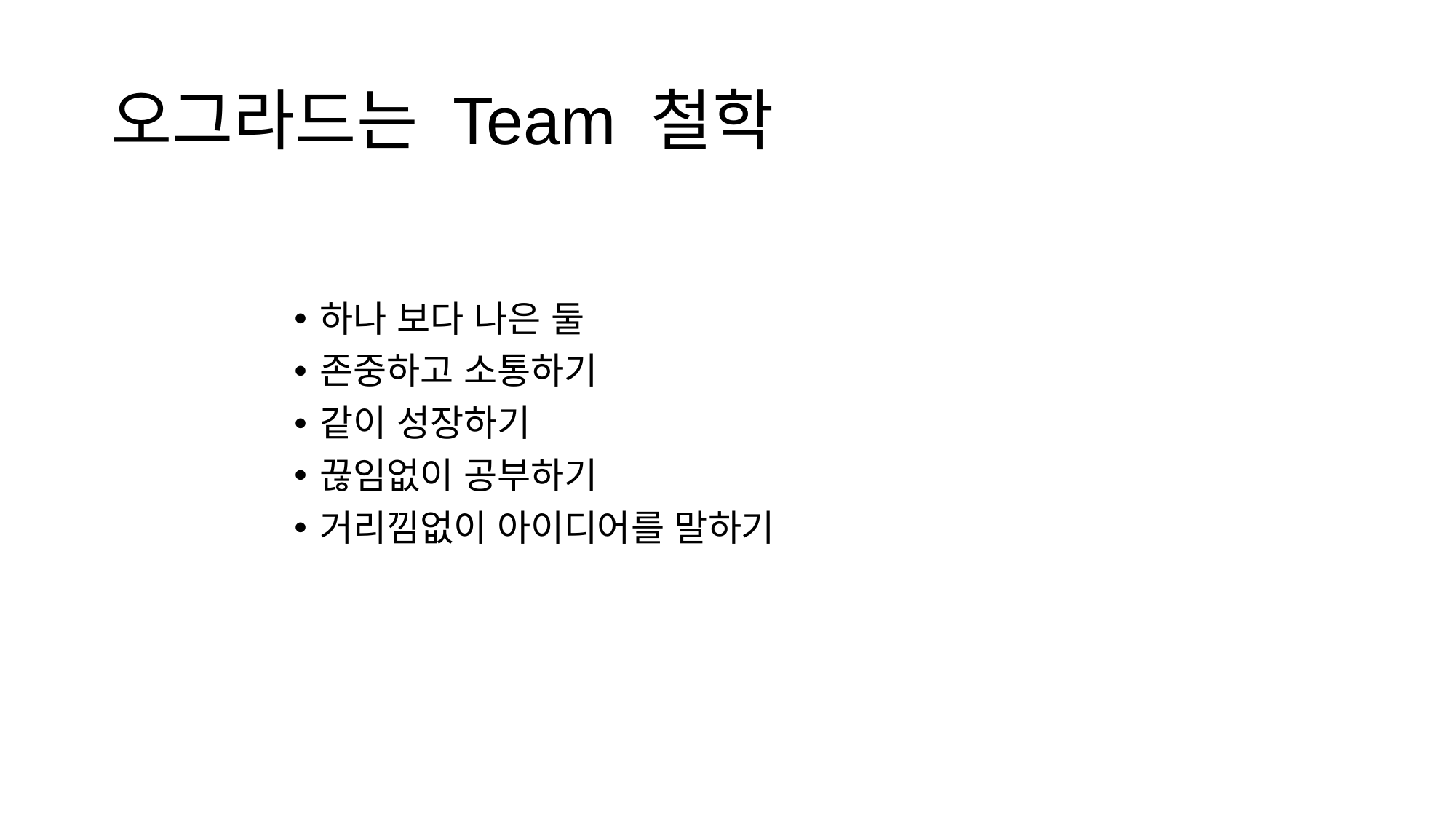

# 오그라드는 Team 철학
하나 보다 나은 둘
존중하고 소통하기
같이 성장하기
끊임없이 공부하기
거리낌없이 아이디어를 말하기